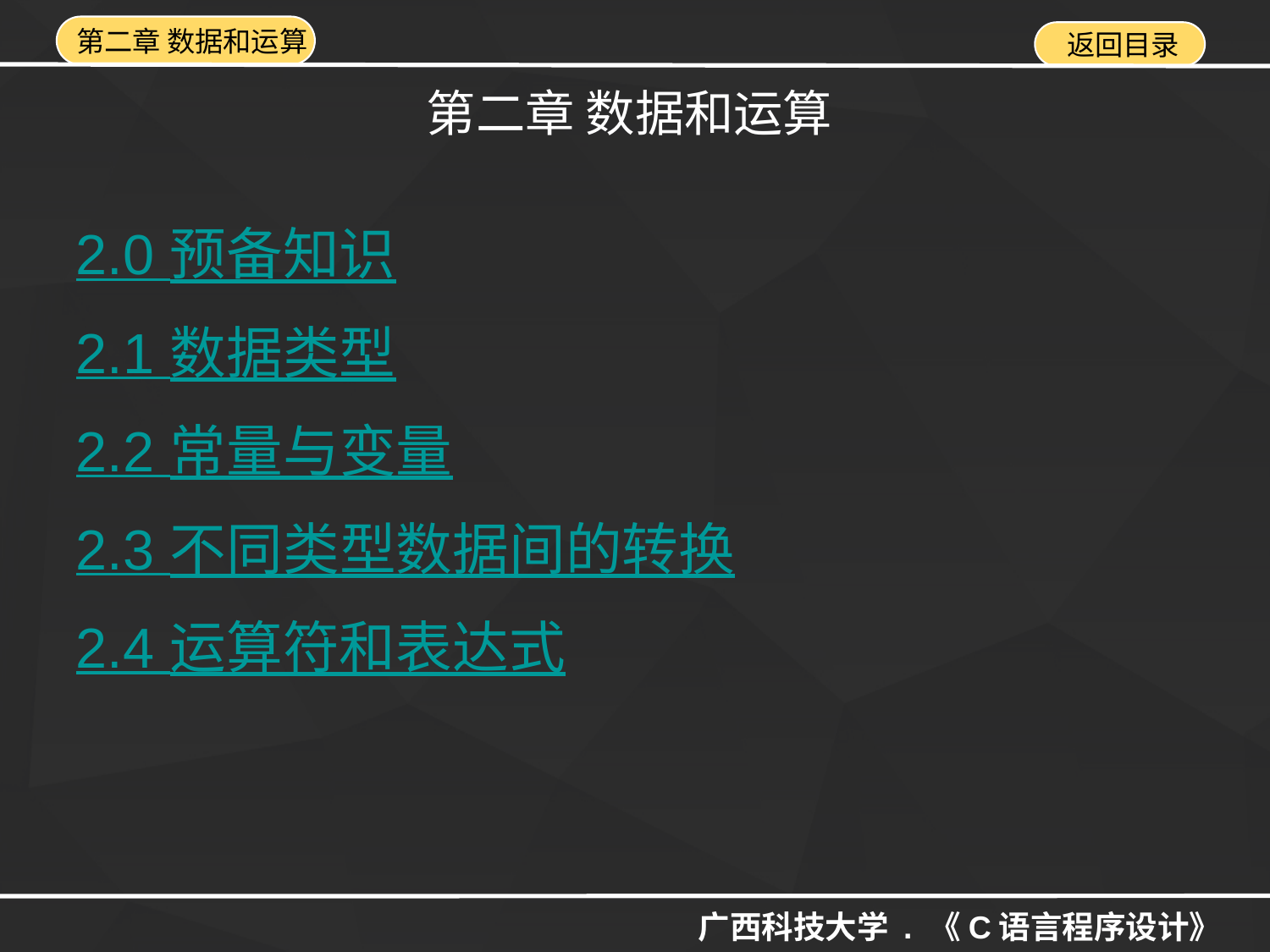

第二章 数据和运算
2.0 预备知识
2.1 数据类型
2.2 常量与变量
2.3 不同类型数据间的转换
2.4 运算符和表达式